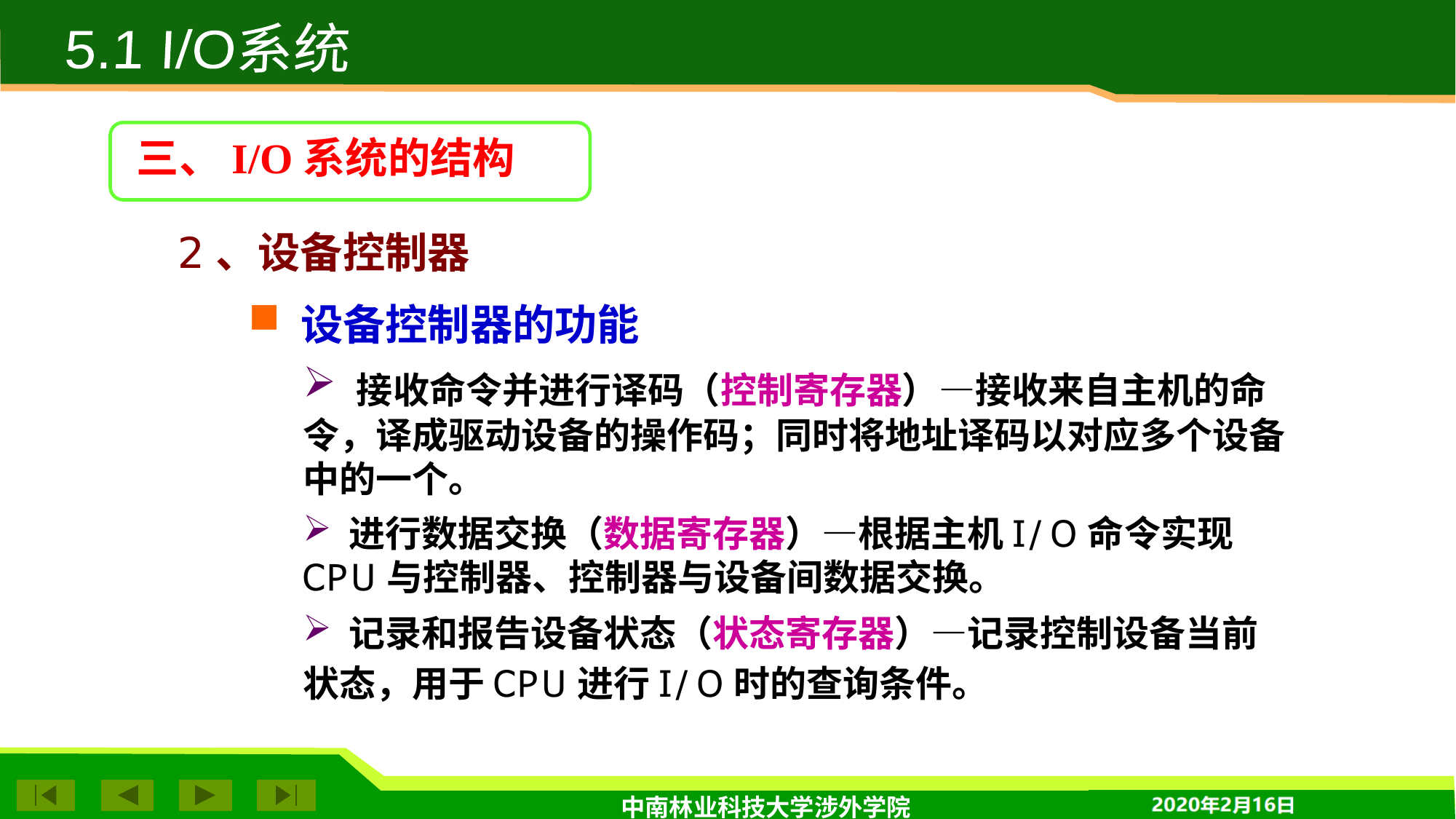

5.1 I/O系统

三、I/O系统的结构
  2、设备控制器

 设备控制器的功能
 接收命令并进行译码（控制寄存器）—接收来自主机的命令，译成驱动设备的操作码；同时将地址译码以对应多个设备中的一个。
 进行数据交换（数据寄存器）—根据主机I/O命令实现CPU与控制器、控制器与设备间数据交换。
 记录和报告设备状态（状态寄存器）—记录控制设备当前状态，用于CPU进行I/O时的查询条件。